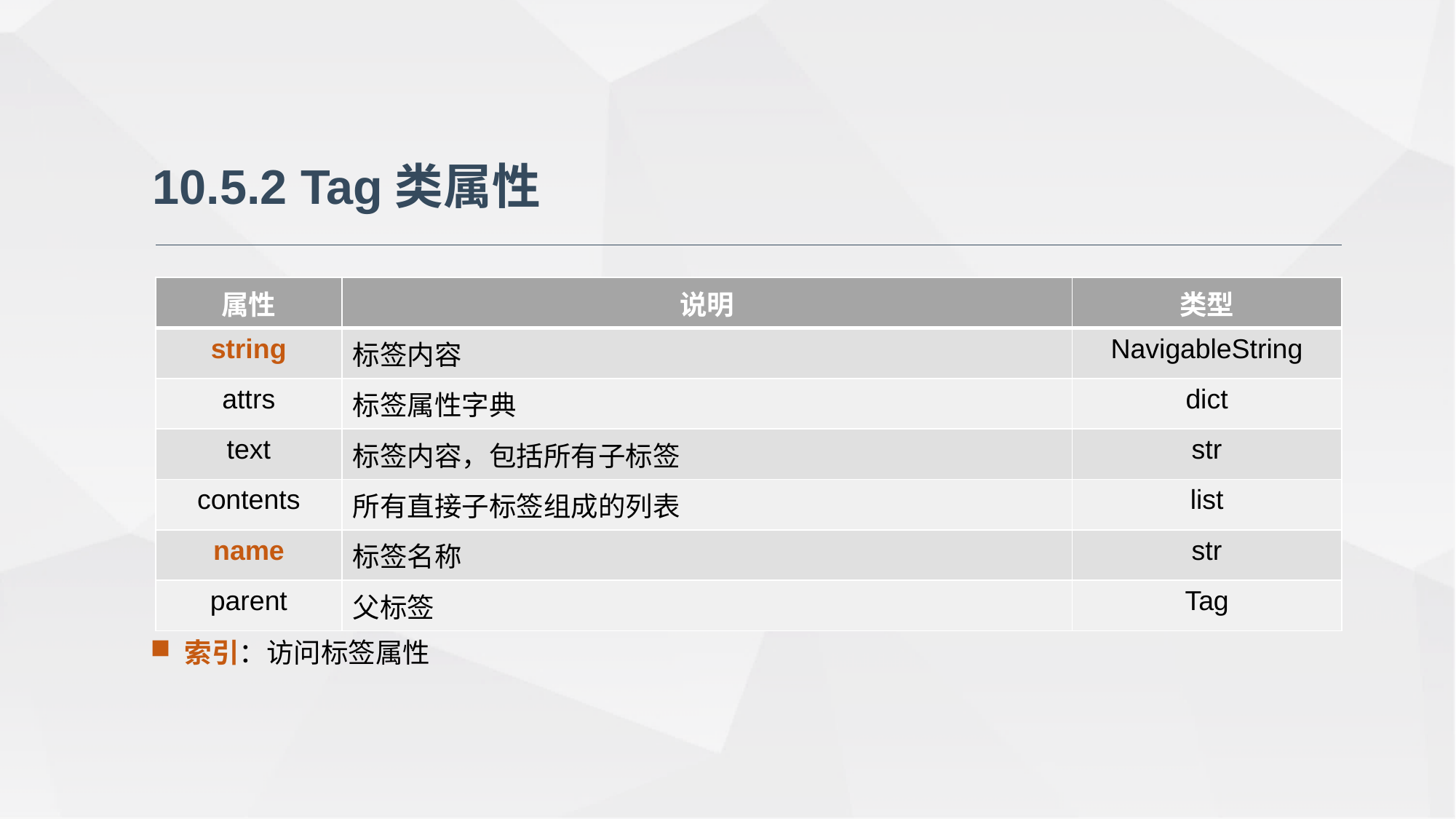

10.5.2 Tag类属性
| 属性 | 说明 | 类型 |
| --- | --- | --- |
| string | 标签内容 | NavigableString |
| attrs | 标签属性字典 | dict |
| text | 标签内容，包括所有子标签 | str |
| contents | 所有直接子标签组成的列表 | list |
| name | 标签名称 | str |
| parent | 父标签 | Tag |
索引：访问标签属性